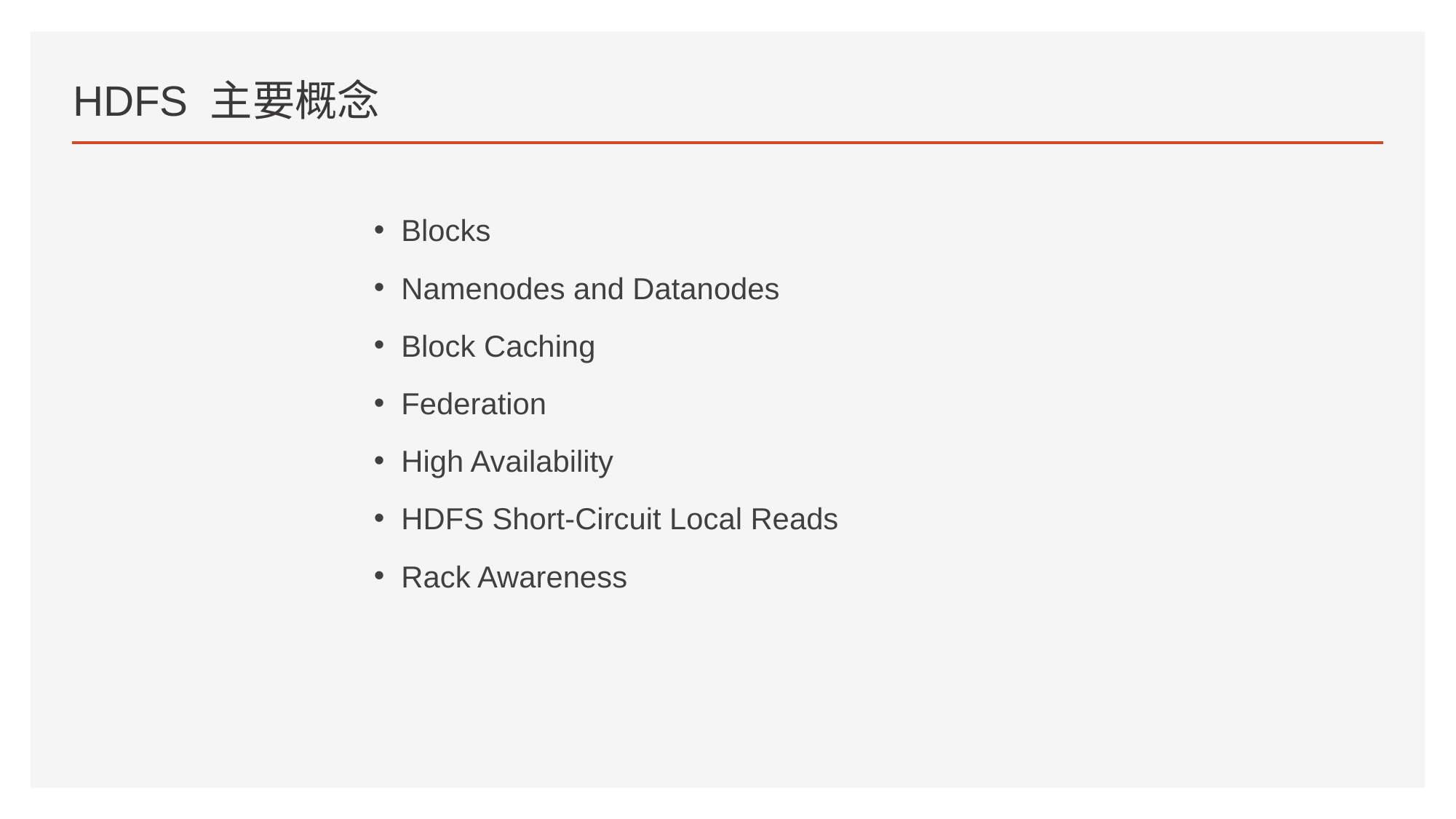

# HDFS 主要概念
Blocks
Namenodes and Datanodes
Block Caching
Federation
High Availability
HDFS Short-Circuit Local Reads
Rack Awareness